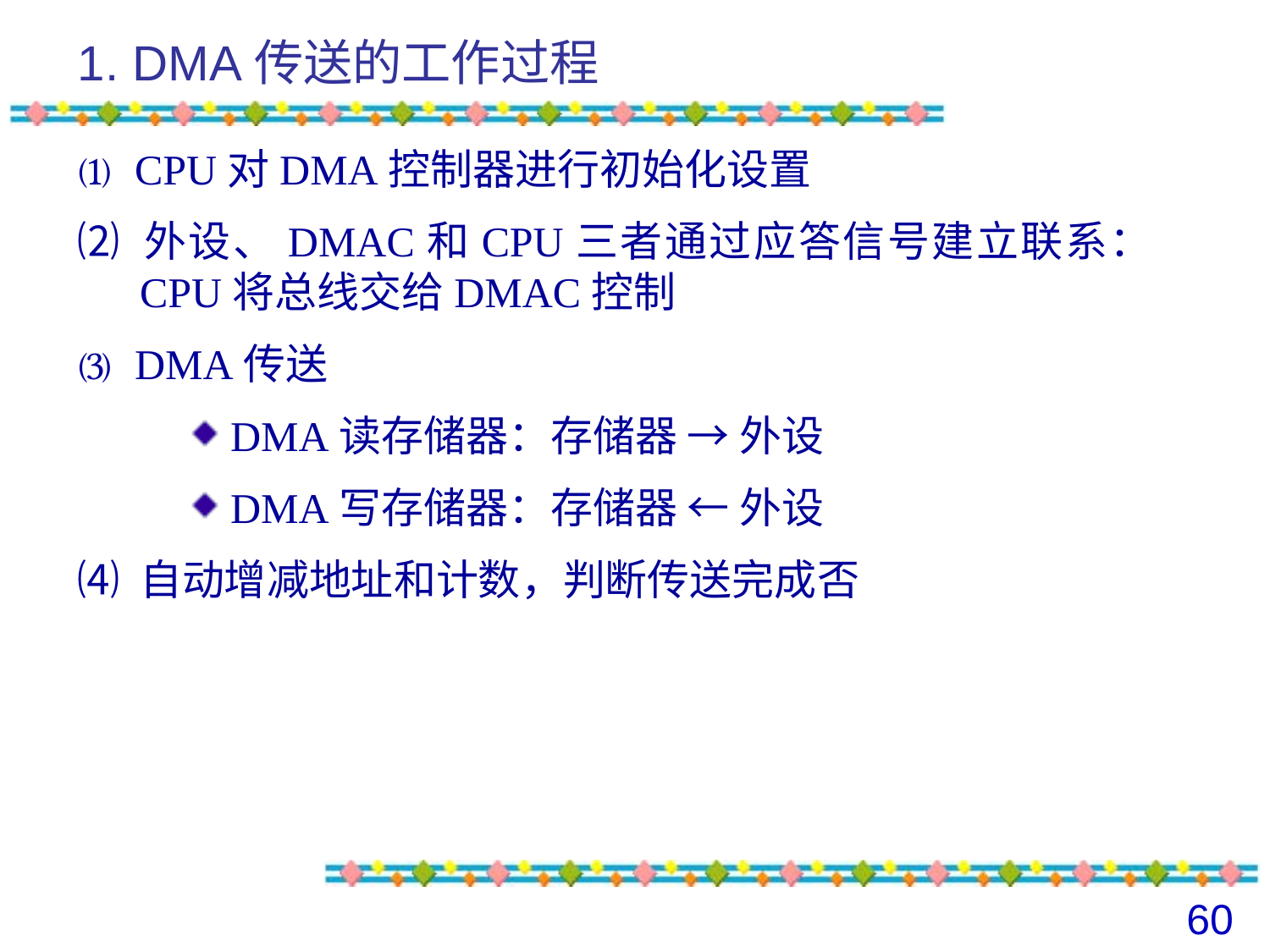

# 1. DMA传送的工作过程
⑴  CPU对DMA控制器进行初始化设置
⑵ 外设、DMAC和CPU三者通过应答信号建立联系：CPU将总线交给DMAC控制
⑶  DMA传送
DMA读存储器：存储器 → 外设
DMA写存储器：存储器 ← 外设
⑷ 自动增减地址和计数，判断传送完成否